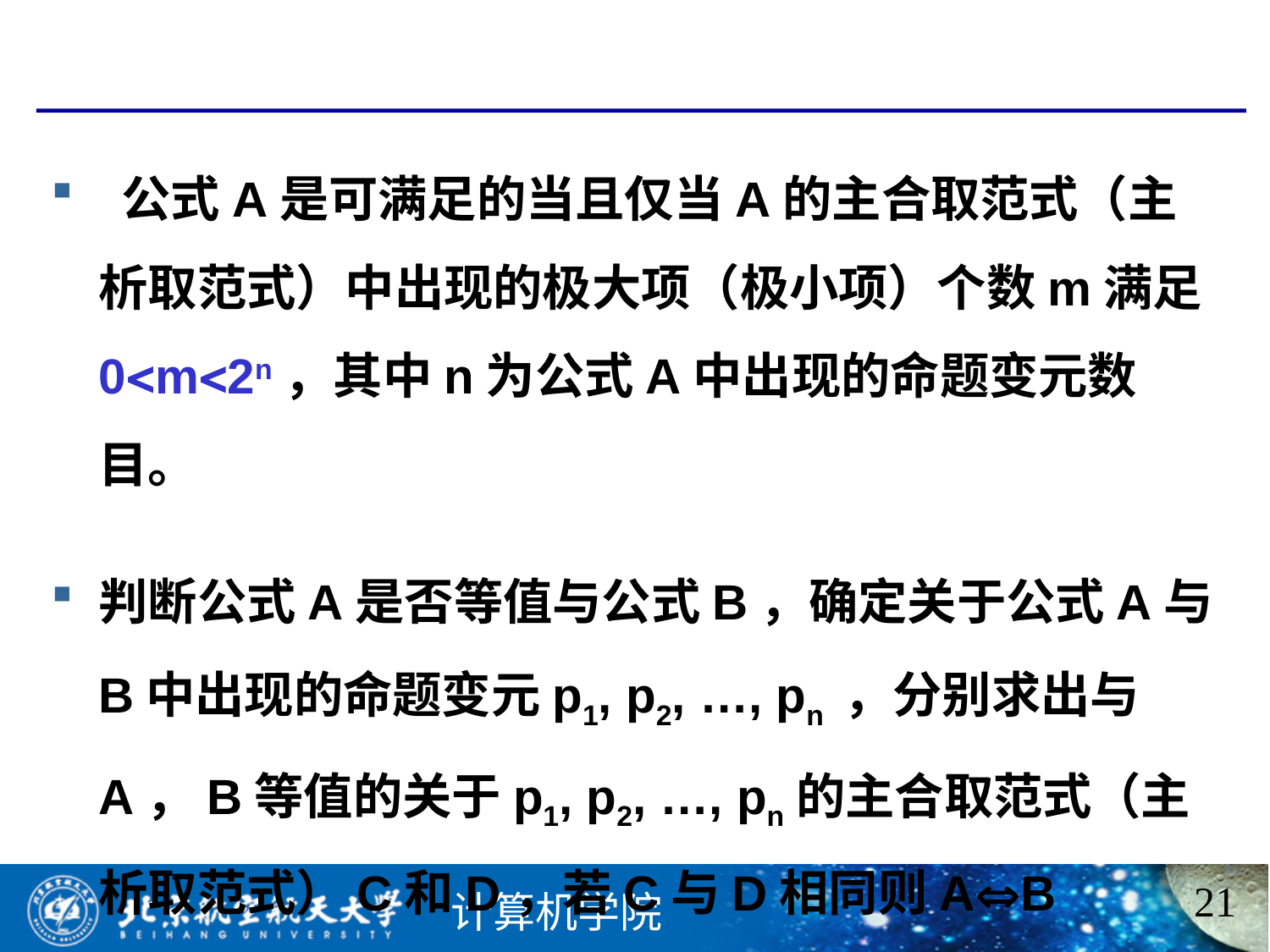

#
 公式A是可满足的当且仅当A的主合取范式（主析取范式）中出现的极大项（极小项）个数m满足0<m<2n，其中n为公式A中出现的命题变元数目。

判断公式A是否等值与公式B，确定关于公式A与B中出现的命题变元p1, p2, …, pn ，分别求出与A，B等值的关于p1, p2, …, pn的主合取范式（主析取范式）C和D，若C与D相同则A⇔B